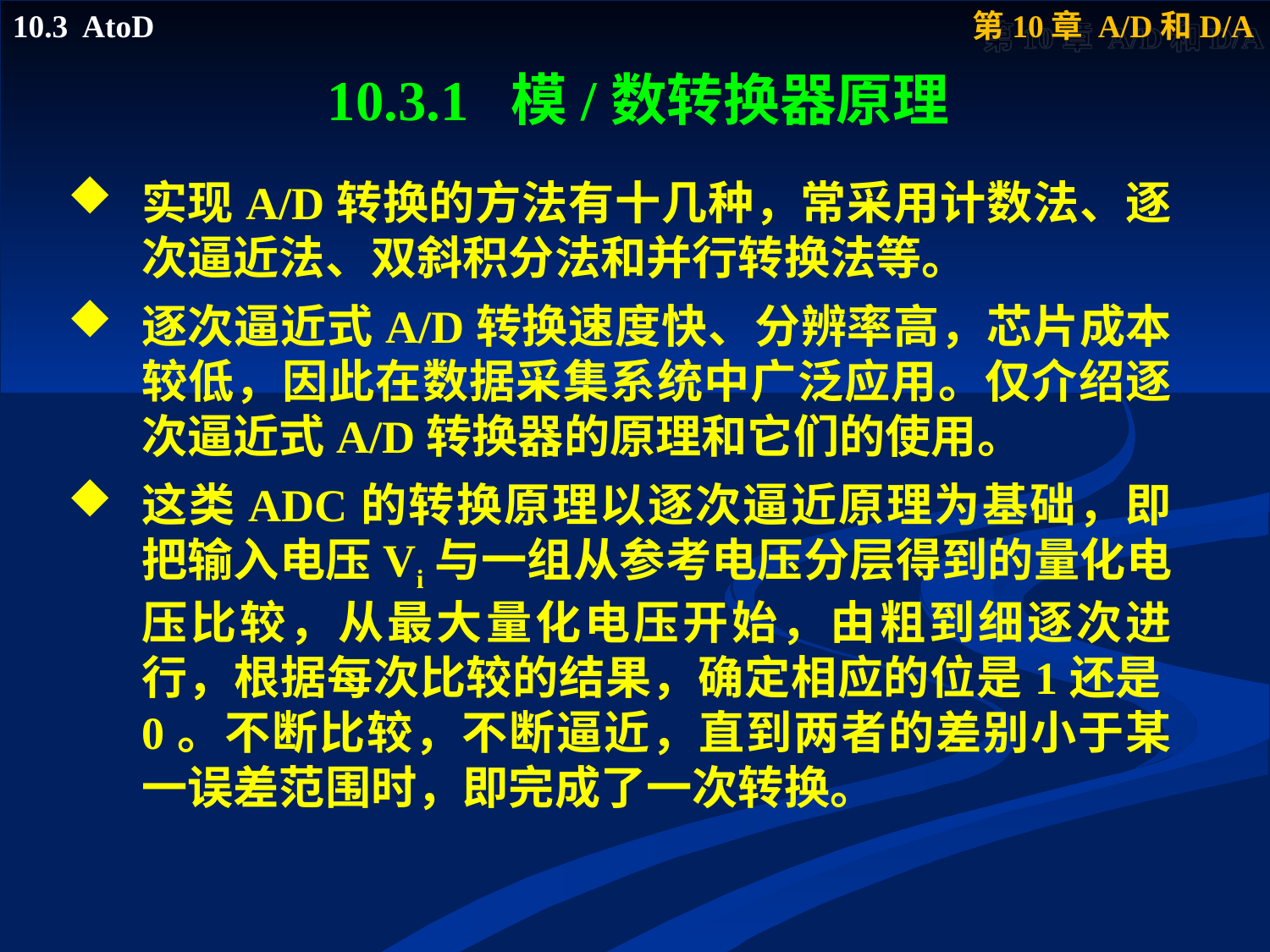

# 10.3.1  模/数转换器原理
实现A/D转换的方法有十几种，常采用计数法、逐次逼近法、双斜积分法和并行转换法等。
逐次逼近式A/D转换速度快、分辨率高，芯片成本较低，因此在数据采集系统中广泛应用。仅介绍逐次逼近式A/D转换器的原理和它们的使用。
这类ADC的转换原理以逐次逼近原理为基础，即把输入电压Vi与一组从参考电压分层得到的量化电压比较，从最大量化电压开始，由粗到细逐次进行，根据每次比较的结果，确定相应的位是1还是0。不断比较，不断逼近，直到两者的差别小于某一误差范围时，即完成了一次转换。